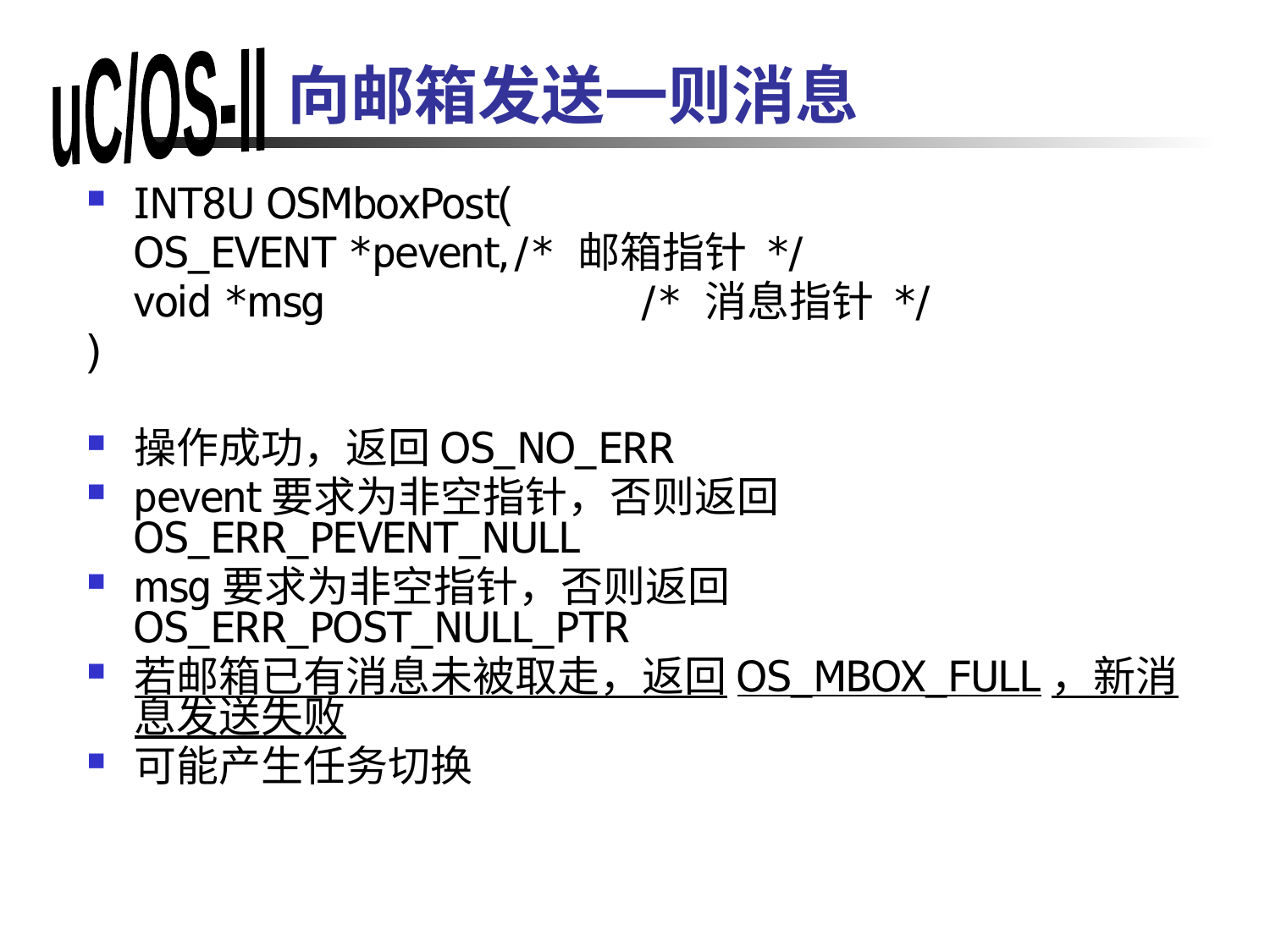

# 向邮箱发送一则消息
INT8U OSMboxPost(
	OS_EVENT *pevent,	/* 邮箱指针 */
	void *msg 			/* 消息指针 */
)

操作成功，返回OS_NO_ERR
pevent要求为非空指针，否则返回OS_ERR_PEVENT_NULL
msg要求为非空指针，否则返回OS_ERR_POST_NULL_PTR
若邮箱已有消息未被取走，返回OS_MBOX_FULL，新消息发送失败
可能产生任务切换